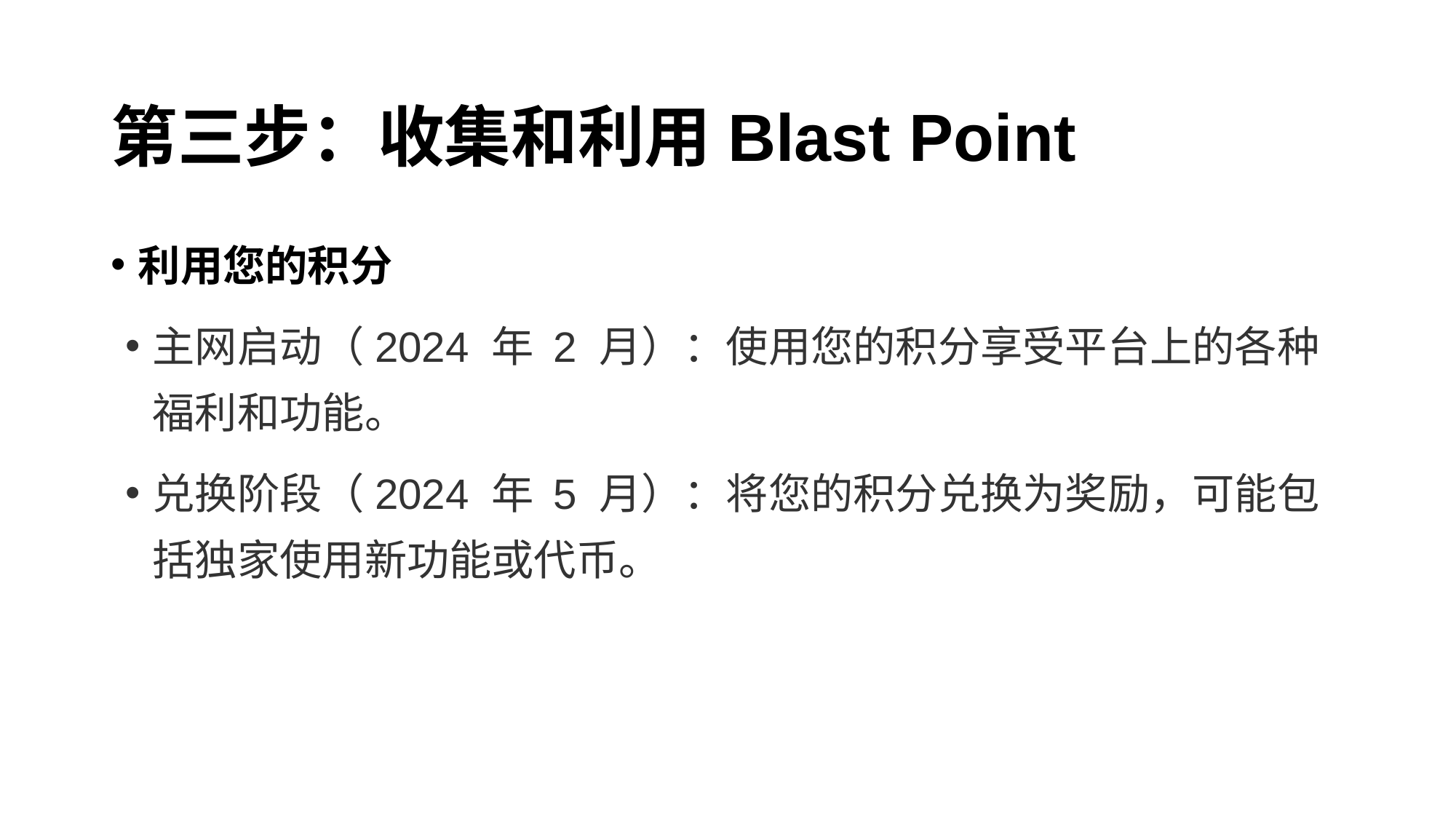

# 第三步：收集和利用Blast Point
利用您的积分
主网启动（2024 年 2 月）：使用您的积分享受平台上的各种福利和功能。
兑换阶段（2024 年 5 月）：将您的积分兑换为奖励，可能包括独家使用新功能或代币。